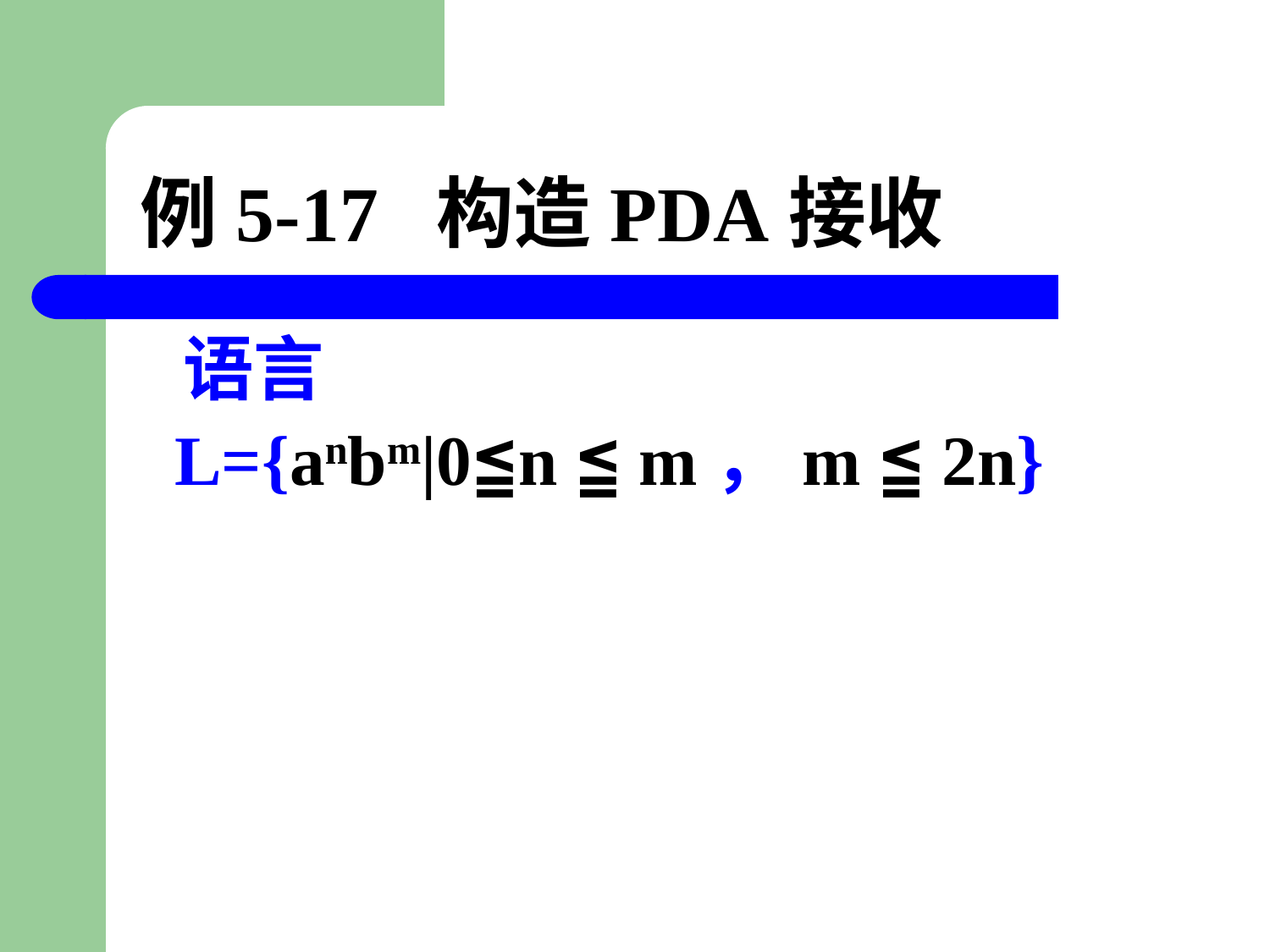

# 例5-17  构造PDA接收
  语言
  L={anbm|0≦n ≦ m，m ≦ 2n}